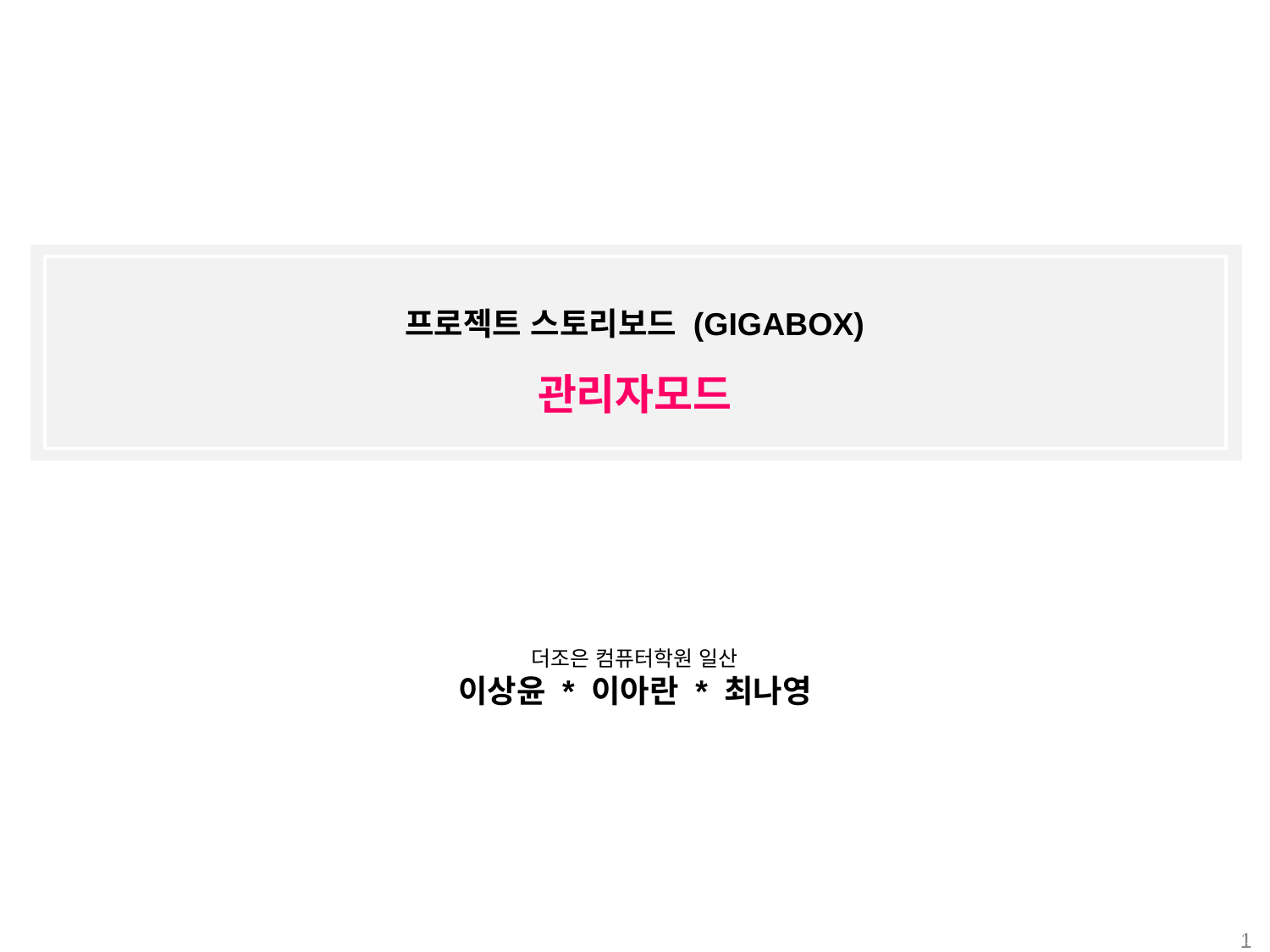

프로젝트 스토리보드 (GIGABOX)
관리자모드
더조은 컴퓨터학원 일산
이상윤 * 이아란 * 최나영
1
서브인덱스